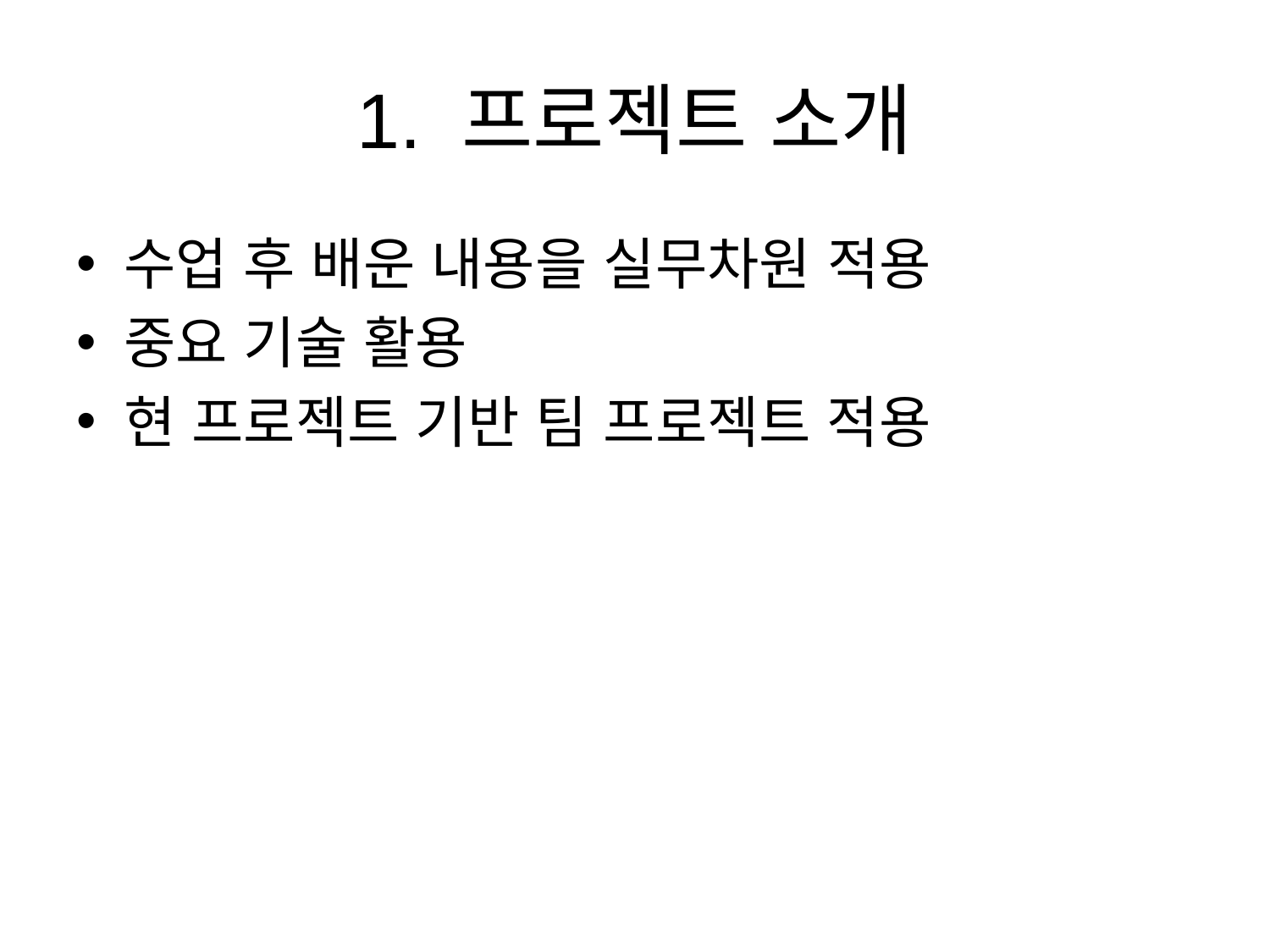

# 1. 프로젝트 소개
수업 후 배운 내용을 실무차원 적용
중요 기술 활용
현 프로젝트 기반 팀 프로젝트 적용